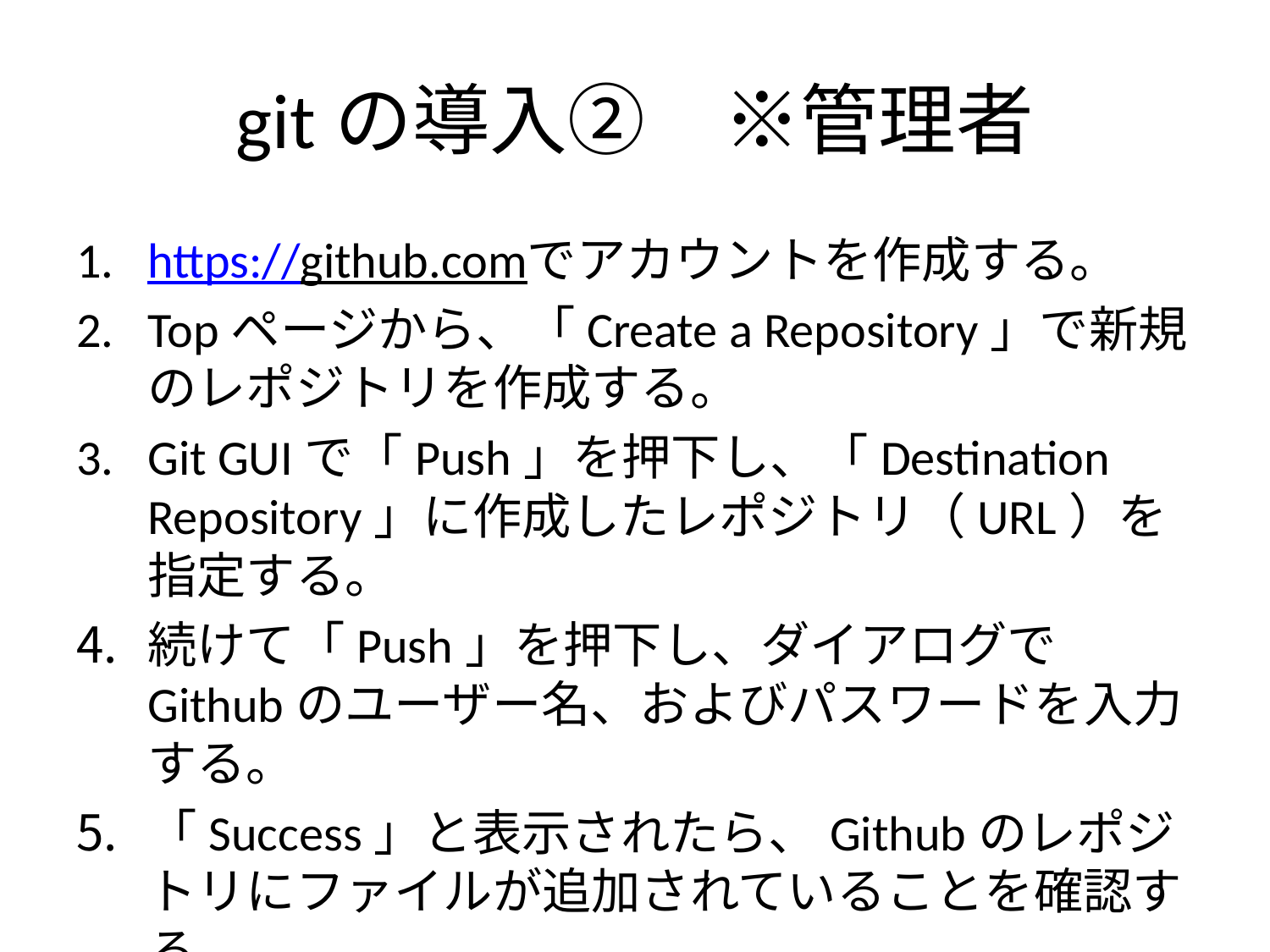

# gitの導入②　※管理者
https://github.comでアカウントを作成する。
Topページから、「Create a Repository」で新規のレポジトリを作成する。
Git GUIで「Push」を押下し、「Destination Repository」に作成したレポジトリ（URL）を指定する。
続けて「Push」を押下し、ダイアログでGithubのユーザー名、およびパスワードを入力する。
「Success」と表示されたら、Githubのレポジトリにファイルが追加されていることを確認する。